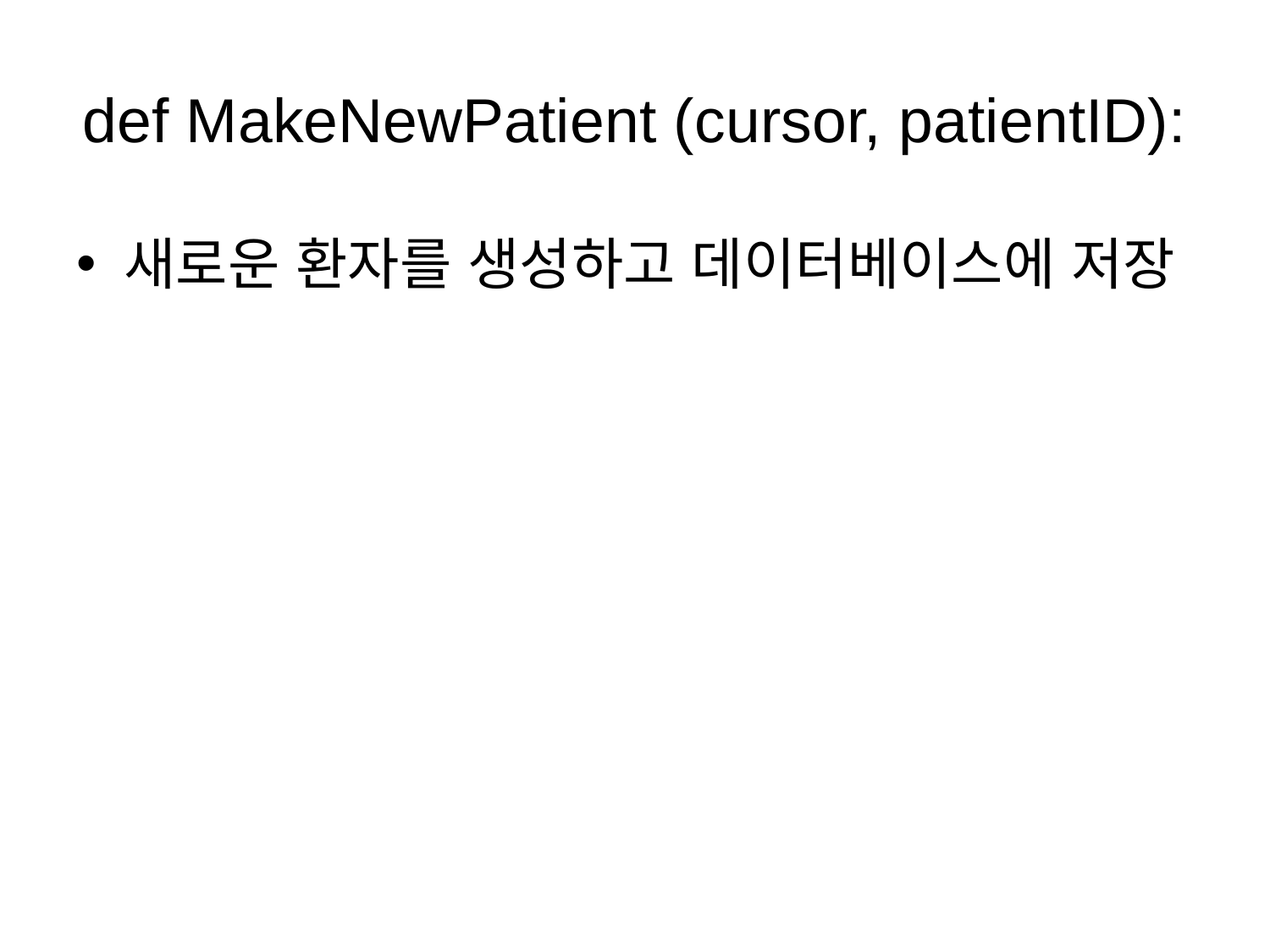

# def MakeNewPatient (cursor, patientID):
새로운 환자를 생성하고 데이터베이스에 저장